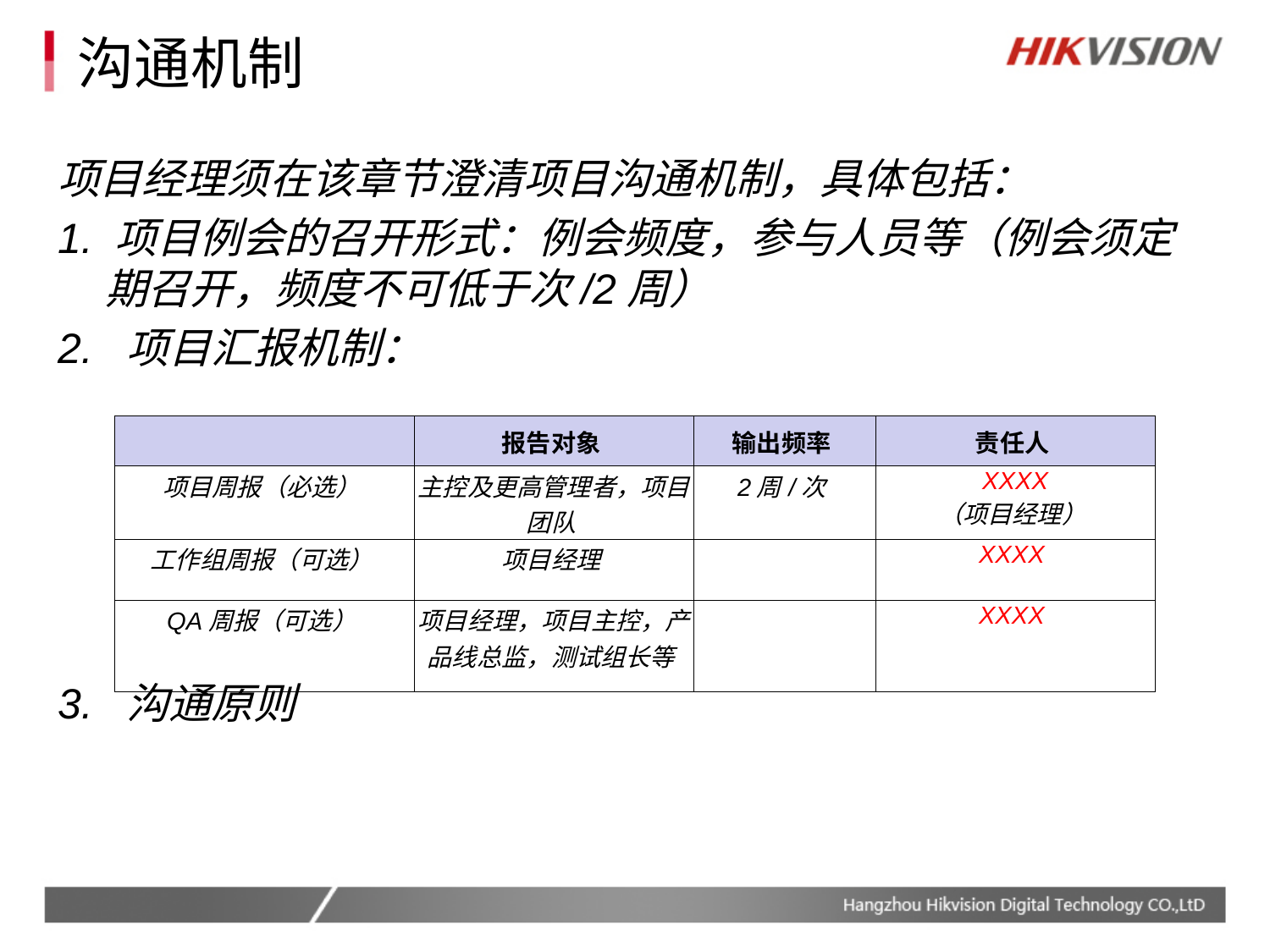

# 沟通机制

项目经理须在该章节澄清项目沟通机制，具体包括：
1. 项目例会的召开形式：例会频度，参与人员等（例会须定期召开，频度不可低于次/2周）
2.  项目汇报机制：

3.  沟通原则

|  | 报告对象 | 输出频率 | 责任人 |
| --- | --- | --- | --- |
| 项目周报（必选） | 主控及更高管理者，项目团队 | 2周/次 | XXXX （项目经理） |
| 工作组周报（可选） | 项目经理 |  | XXXX |
| QA周报（可选） | 项目经理，项目主控，产品线总监，测试组长等 |  | XXXX |